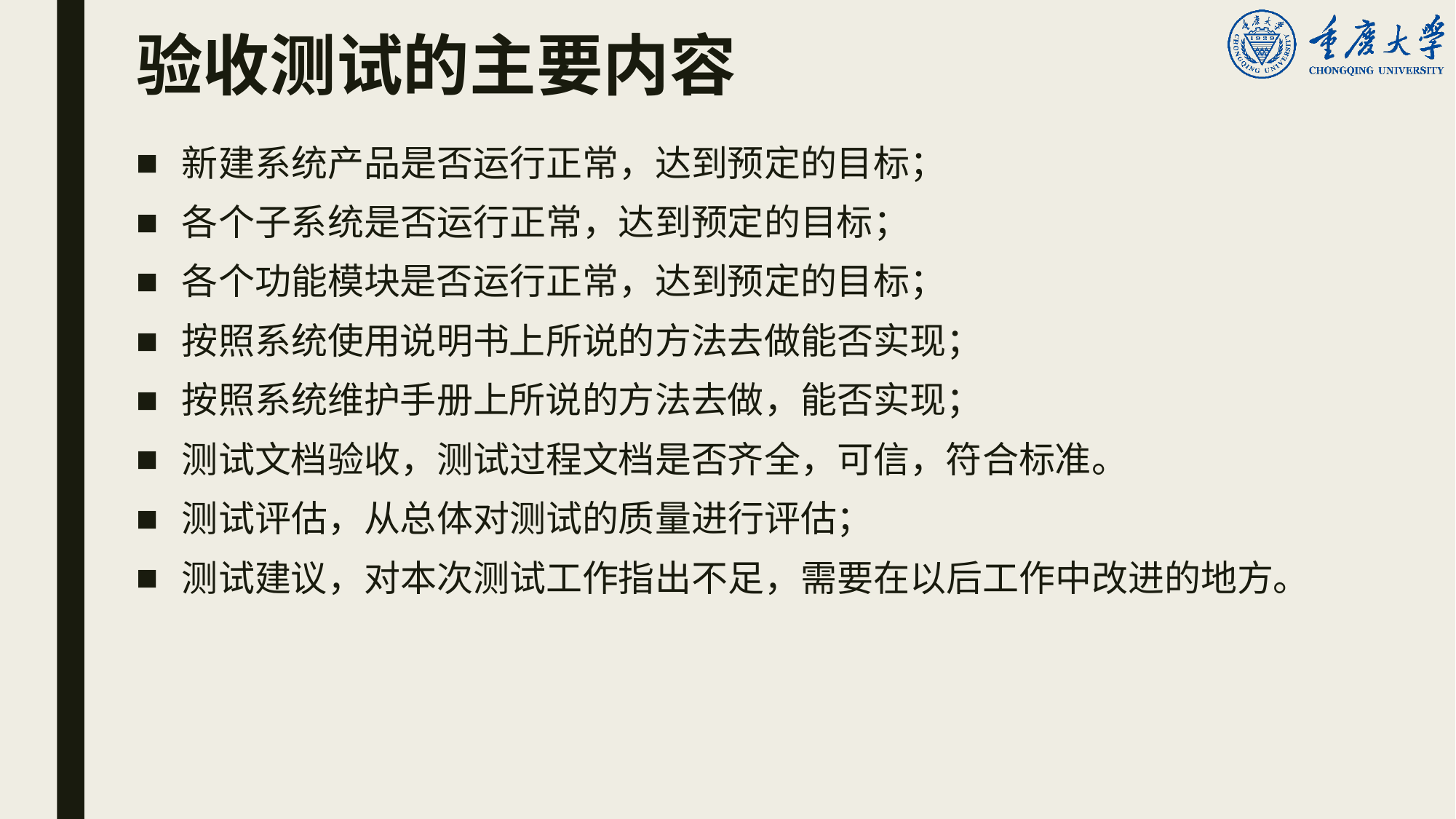

# 验收测试的主要内容
新建系统产品是否运行正常，达到预定的目标；
各个子系统是否运行正常，达到预定的目标；
各个功能模块是否运行正常，达到预定的目标；
按照系统使用说明书上所说的方法去做能否实现；
按照系统维护手册上所说的方法去做，能否实现；
测试文档验收，测试过程文档是否齐全，可信，符合标准。
测试评估，从总体对测试的质量进行评估；
测试建议，对本次测试工作指出不足，需要在以后工作中改进的地方。